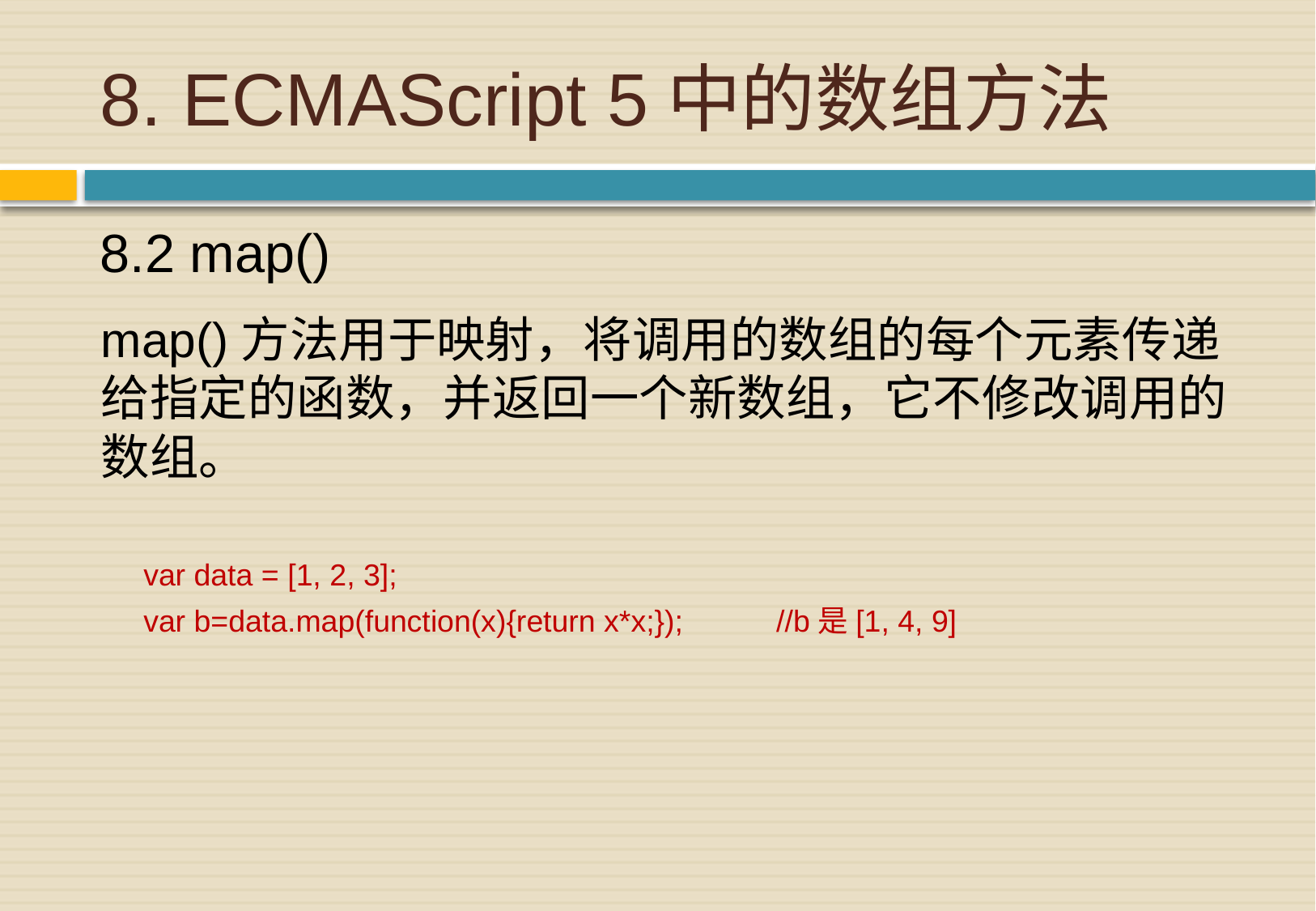

# 8. ECMAScript 5中的数组方法
8.2 map()
map()方法用于映射，将调用的数组的每个元素传递给指定的函数，并返回一个新数组，它不修改调用的数组。

var data = [1, 2, 3];
var b=data.map(function(x){return x*x;});           //b是[1, 4, 9]